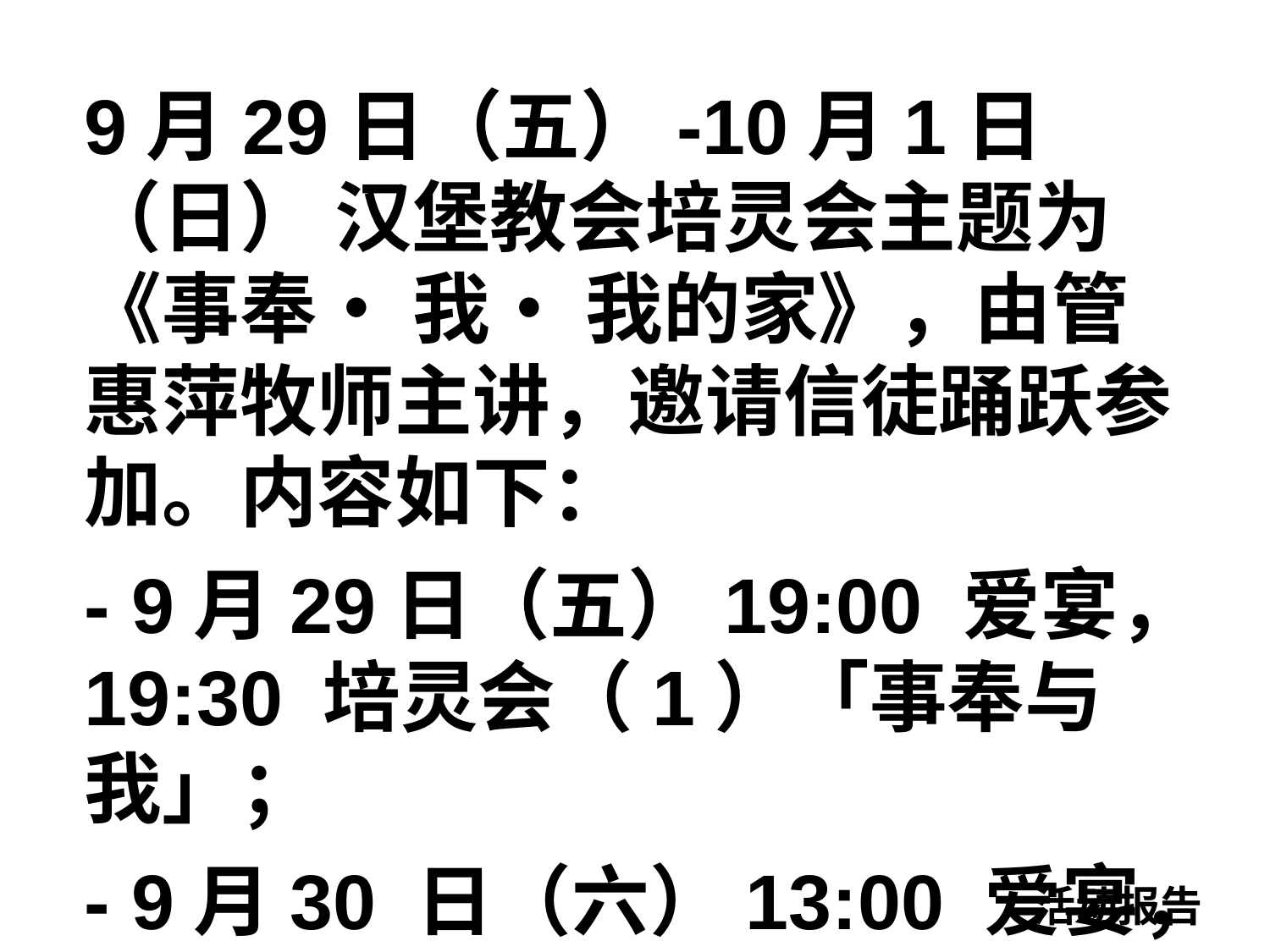

9月29日（五）-10月1日（日） 汉堡教会培灵会主题为《事奉• 我• 我的家》，由管惠萍牧师主讲，邀请信徒踊跃参加。内容如下：
- 9月29日（五）19:00 爱宴，19:30 培灵会（1）「事奉与我」；
- 9月30 日（六）13:00 爱宴，14:00  培灵会（2) 「事奉与我的家」；
- 10 月1 日（日）10:30 圣餐主日敬拜内，培灵会（3）「事奉 • 我 • 我的家」
活动报告